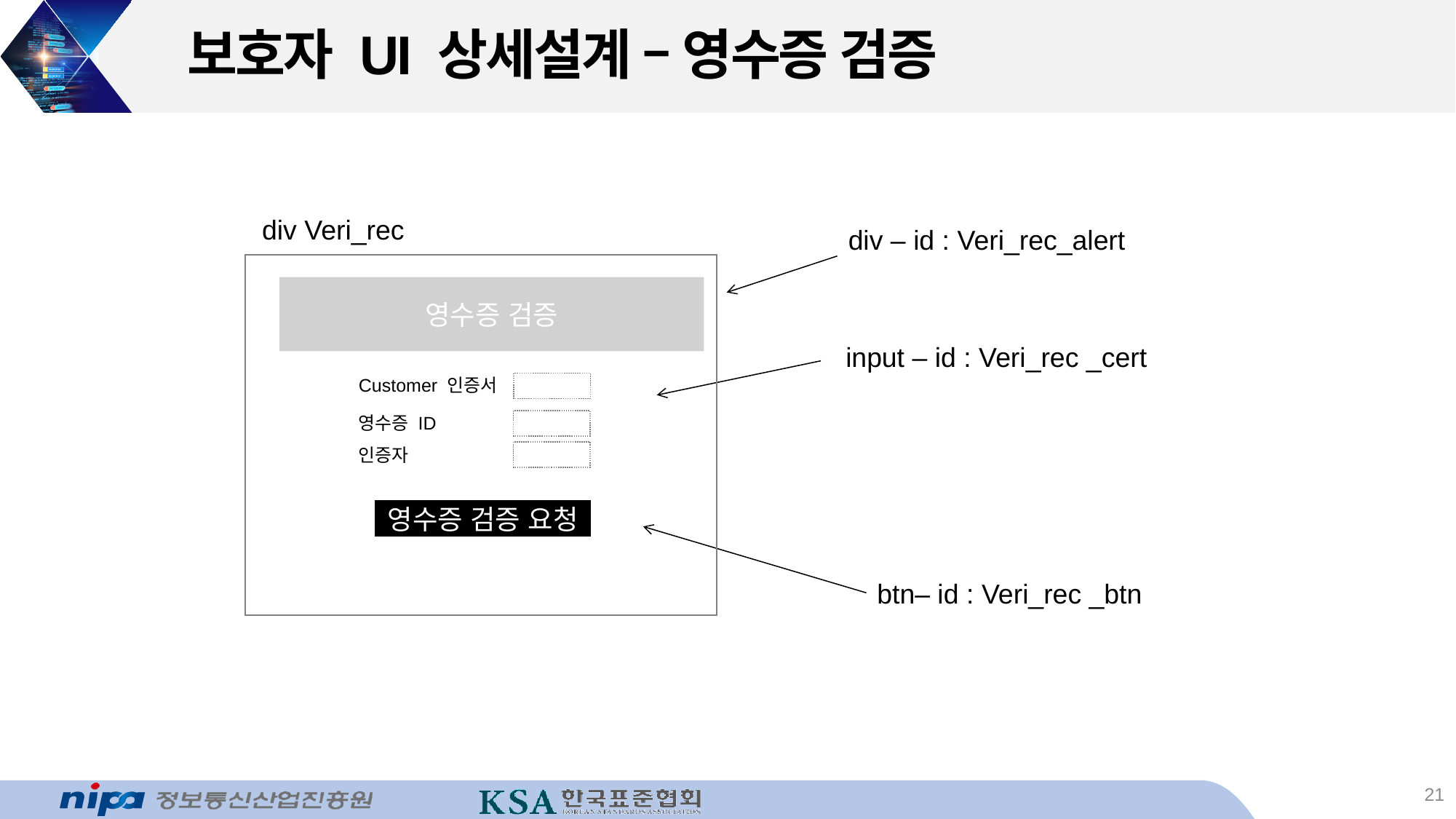

# 보호자 UI 상세설계 – 영수증 검증
div Veri_rec

div – id : Veri_rec_alert

영수증 검증
input – id : Veri_rec _cert
Customer 인증서

영수증 ID

인증자

영수증 검증 요청
btn– id : Veri_rec _btn
21